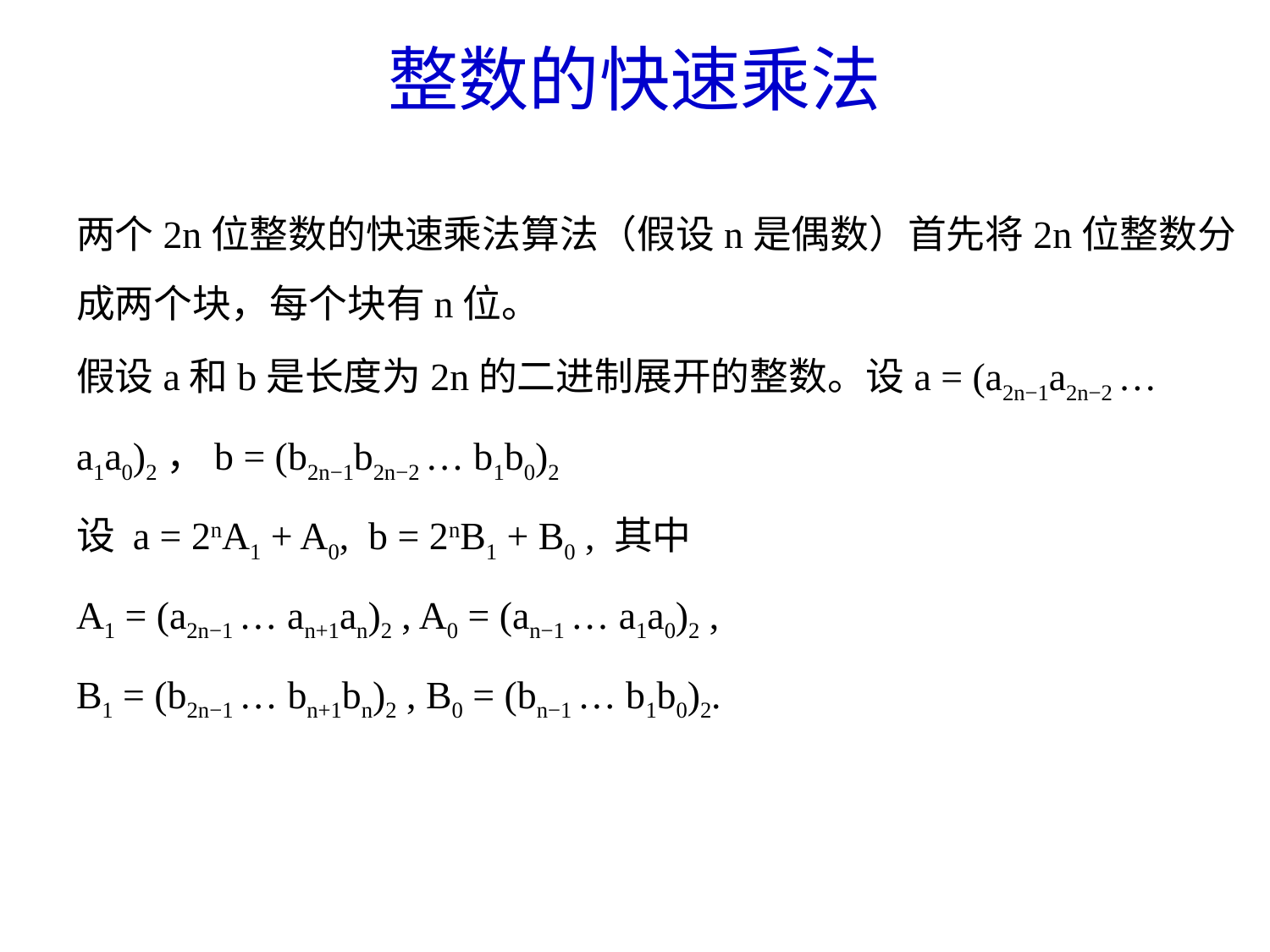

# 整数的快速乘法
两个2n位整数的快速乘法算法（假设n是偶数）首先将2n位整数分成两个块，每个块有n位。
假设a和b是长度为2n的二进制展开的整数。设a = (a2n−1a2n−2 … a1a0)2，b = (b2n−1b2n−2 … b1b0)2
设 a = 2nA1 + A0,  b = 2nB1 + B0 , 其中
A1 = (a2n−1 … an+1an)2 , A0 = (an−1 … a1a0)2 ,
B1 = (b2n−1 … bn+1bn)2 , B0 = (bn−1 … b1b0)2.